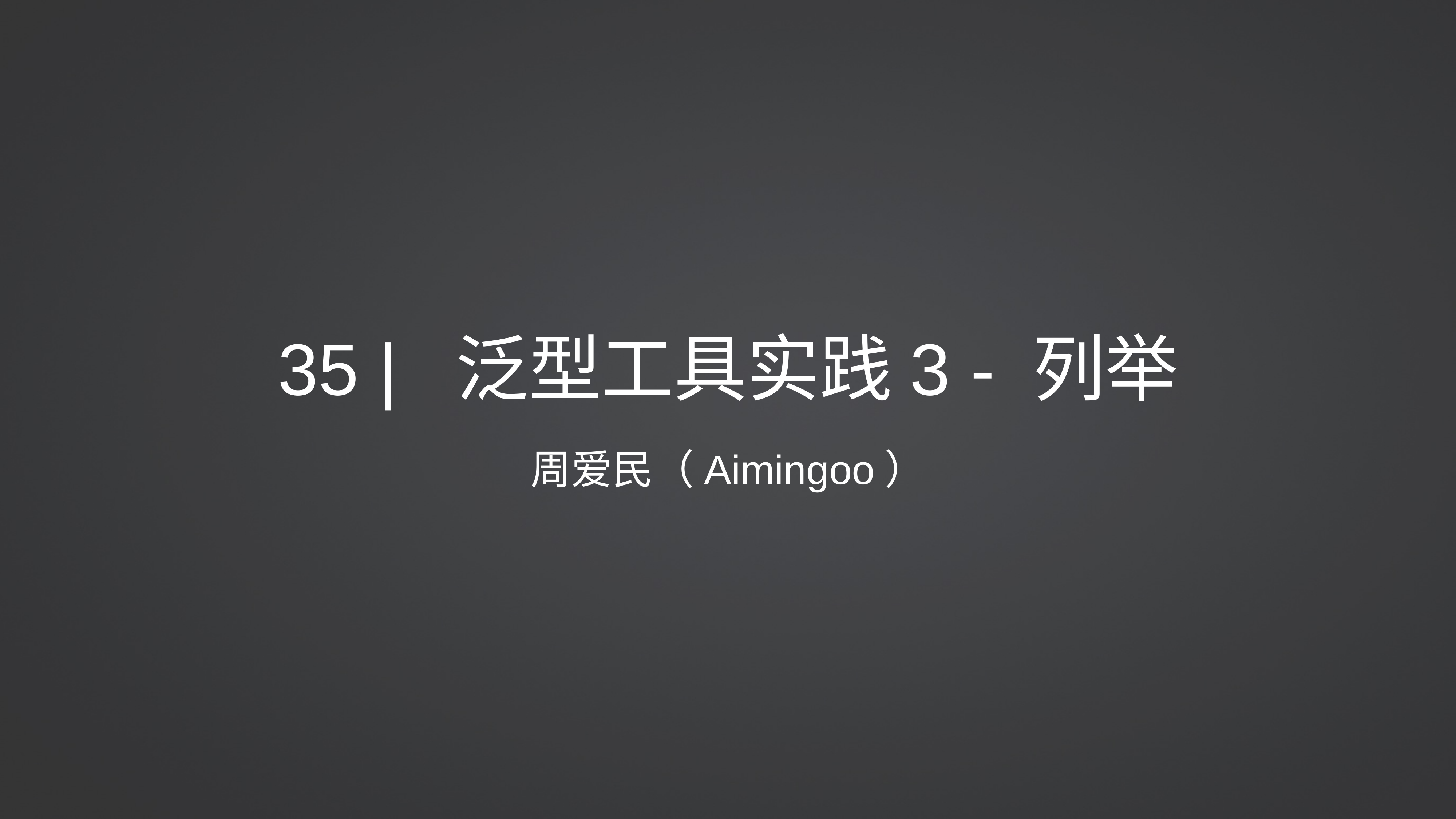

# 35 |  泛型工具实践3 - 列举
周爱民（Aimingoo）